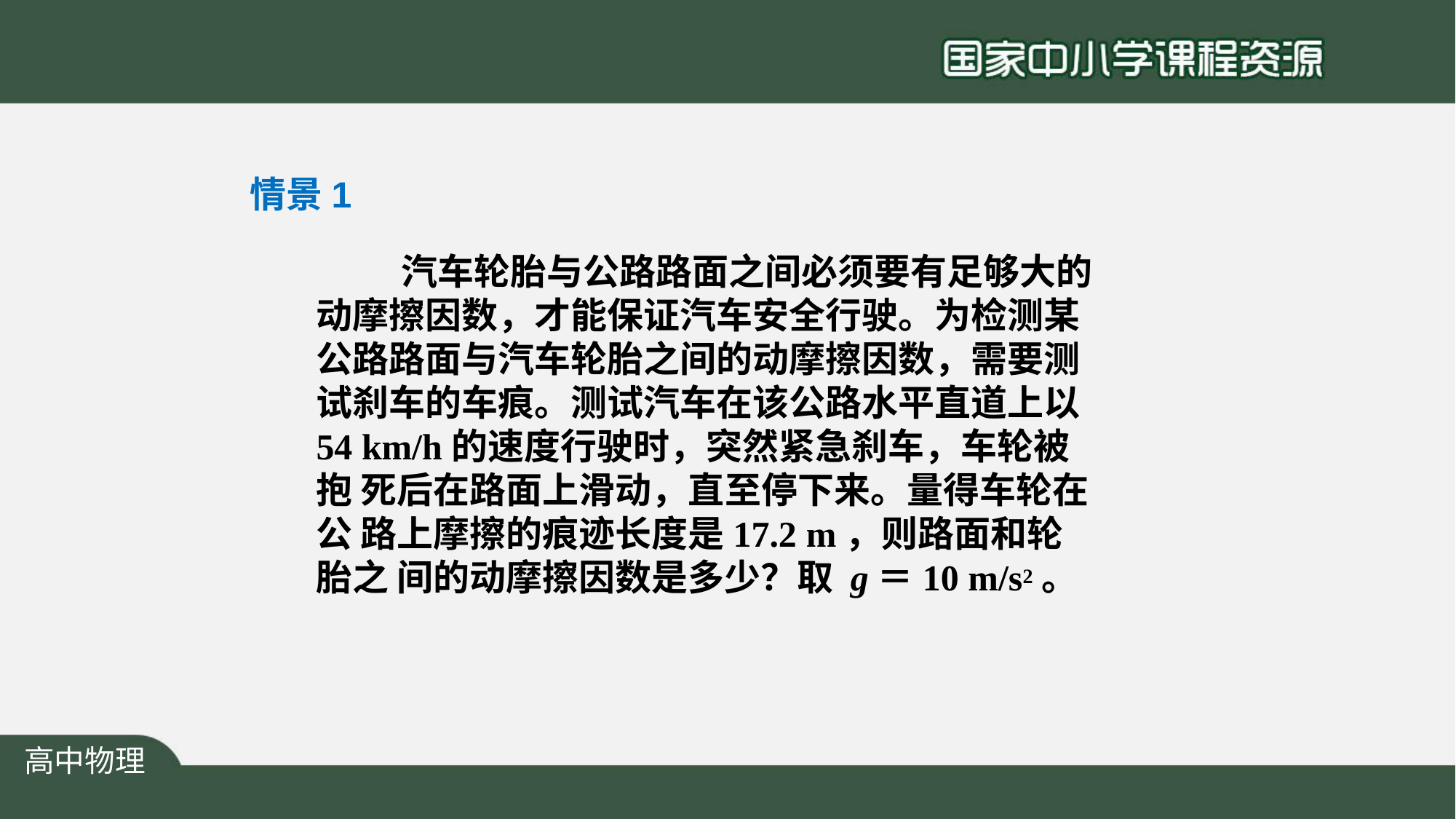

情景1
汽车轮胎与公路路面之间必须要有足够大的 动摩擦因数，才能保证汽车安全行驶。为检测某 公路路面与汽车轮胎之间的动摩擦因数，需要测 试刹车的车痕。测试汽车在该公路水平直道上以 54 km/h的速度行驶时，突然紧急刹车，车轮被抱 死后在路面上滑动，直至停下来。量得车轮在公 路上摩擦的痕迹长度是17.2 m，则路面和轮胎之 间的动摩擦因数是多少？取 g＝10 m/s2。
高中物理